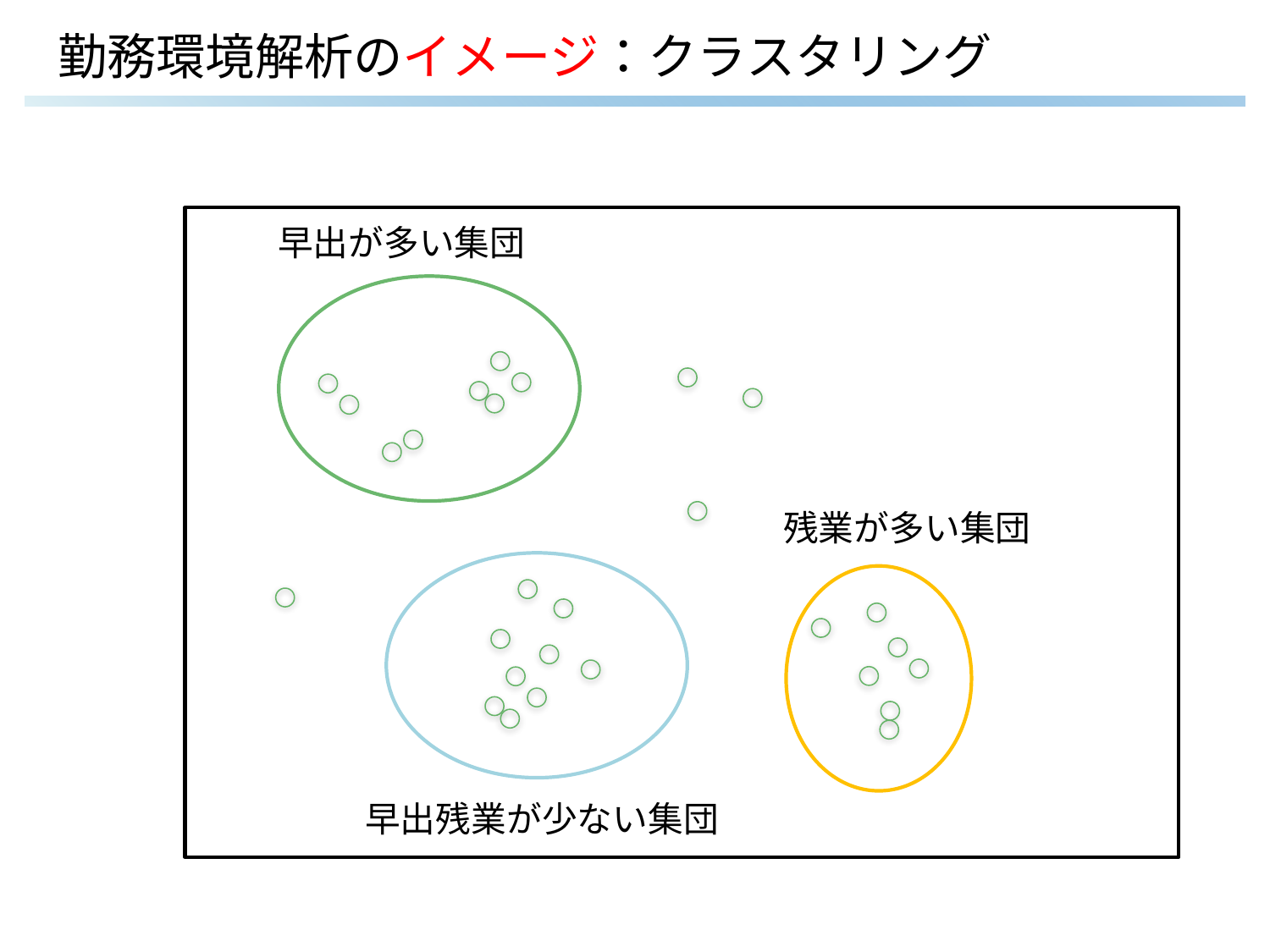

# 勤務環境解析のイメージ：クラスタリング

早出が多い集団

残業が多い集団

早出残業が少ない集団